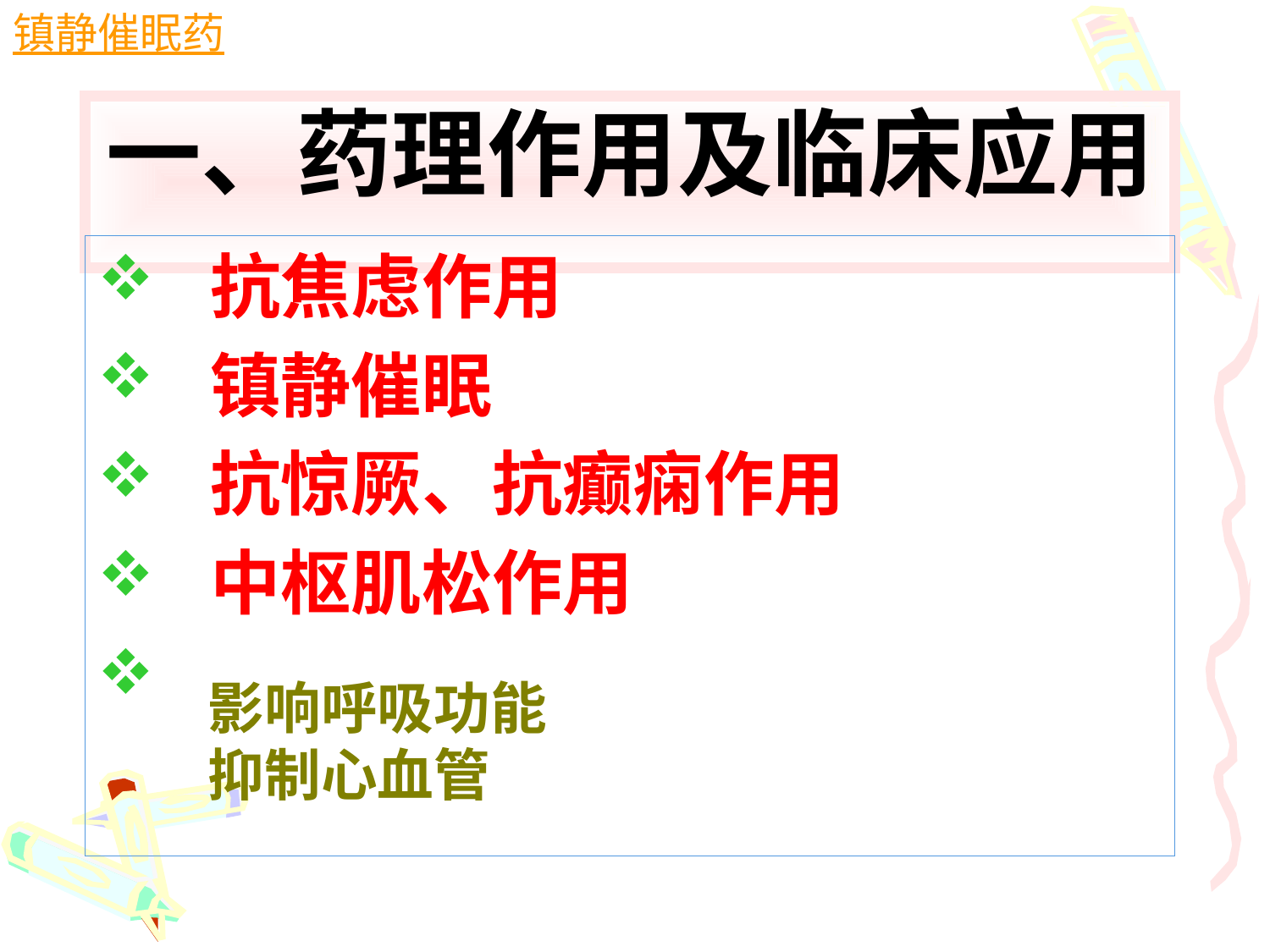

镇静催眠药
# 一、药理作用及临床应用
抗焦虑作用
镇静催眠
抗惊厥、抗癫痫作用
中枢肌松作用
其他
影响呼吸功能
抑制心血管